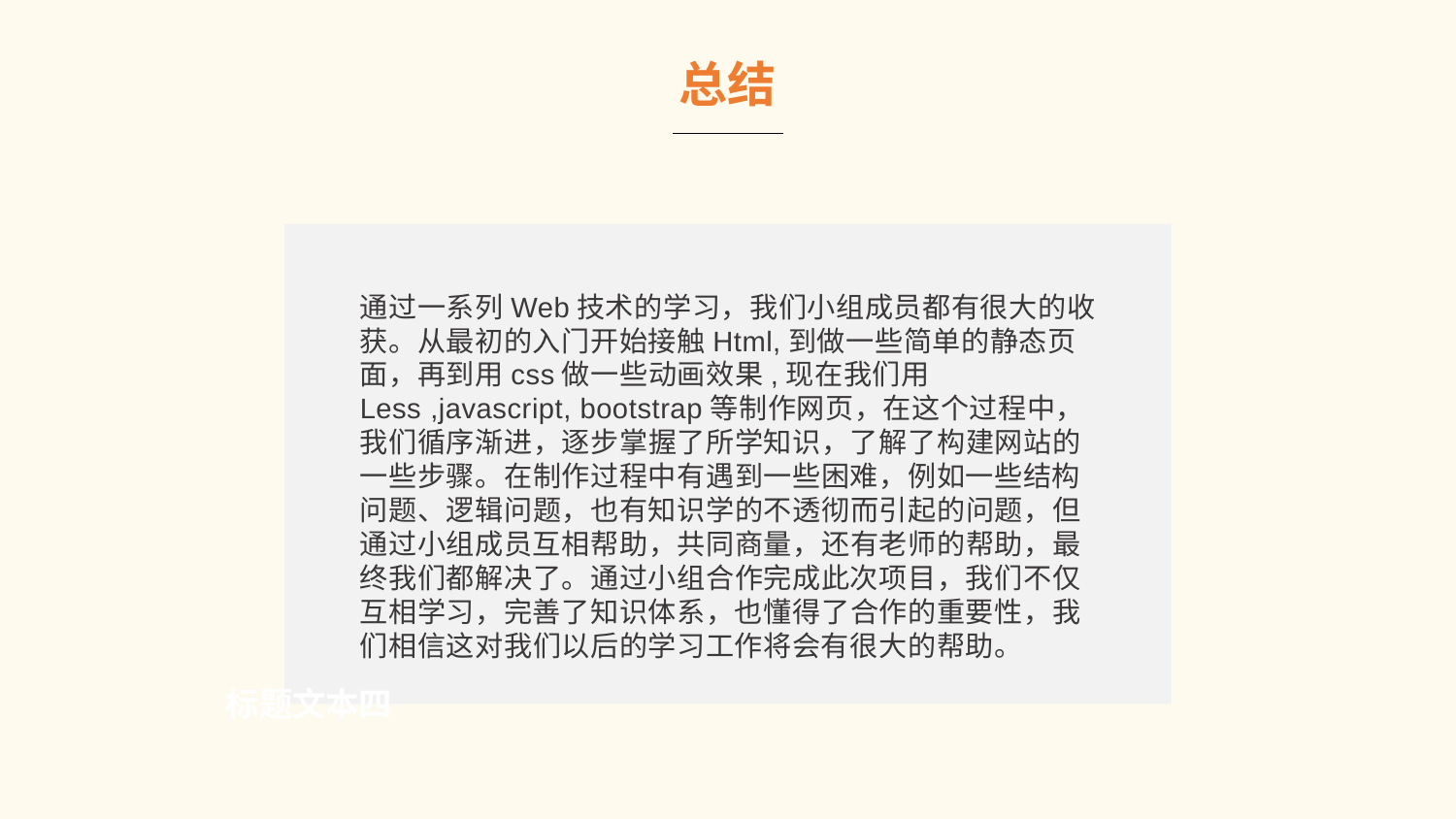

总结

通过一系列Web技术的学习，我们小组成员都有很大的收获。从最初的入门开始接触Html,到做一些简单的静态页面，再到用css做一些动画效果,现在我们用Less ,javascript, bootstrap等制作网页，在这个过程中，我们循序渐进，逐步掌握了所学知识，了解了构建网站的一些步骤。在制作过程中有遇到一些困难，例如一些结构问题、逻辑问题，也有知识学的不透彻而引起的问题，但通过小组成员互相帮助，共同商量，还有老师的帮助，最终我们都解决了。通过小组合作完成此次项目，我们不仅互相学习，完善了知识体系，也懂得了合作的重要性，我们相信这对我们以后的学习工作将会有很大的帮助。
标题文本四